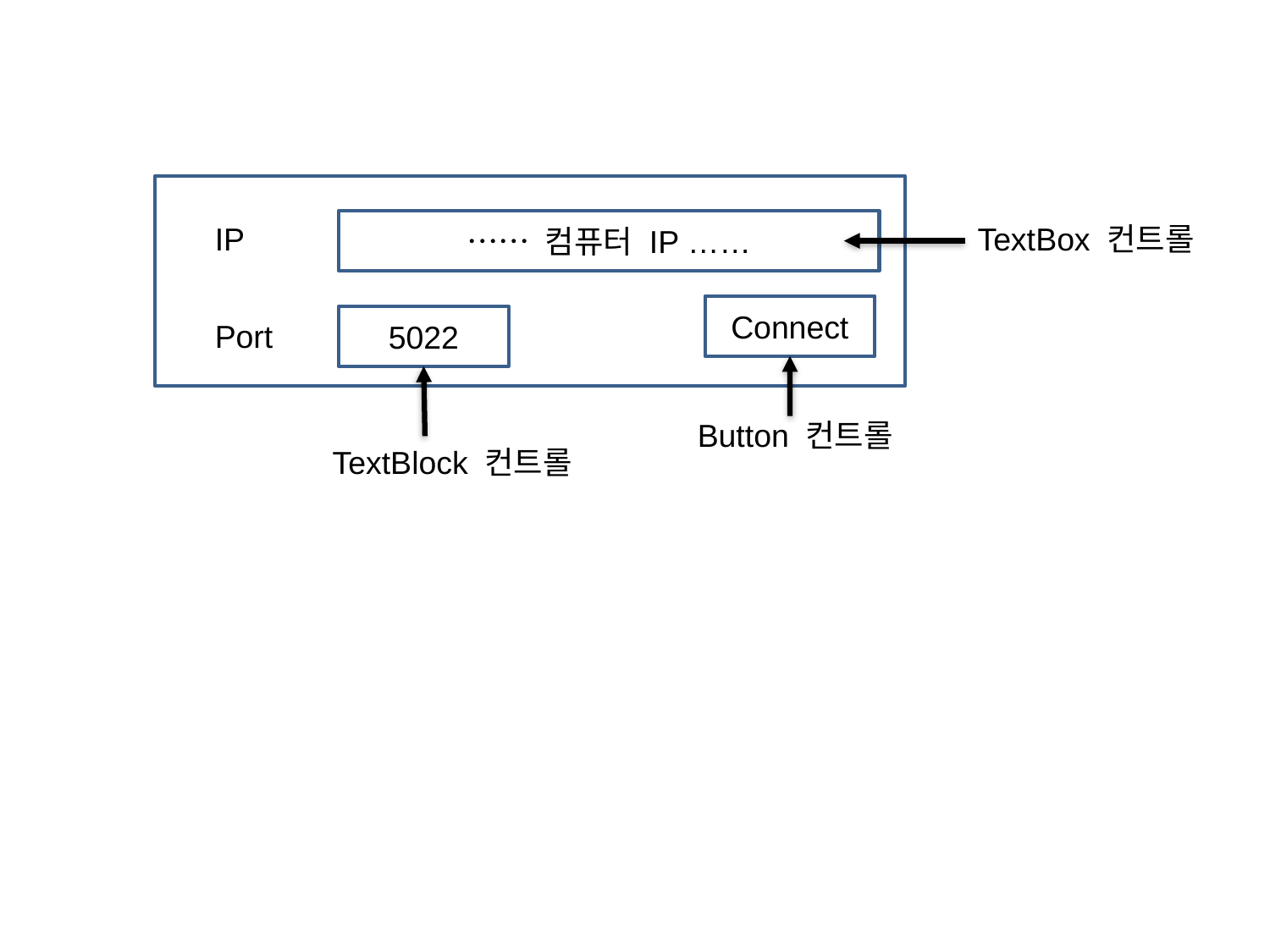

…… 컴퓨터 IP ……
IP
TextBox 컨트롤
Connect
5022
Port
Button 컨트롤
TextBlock 컨트롤